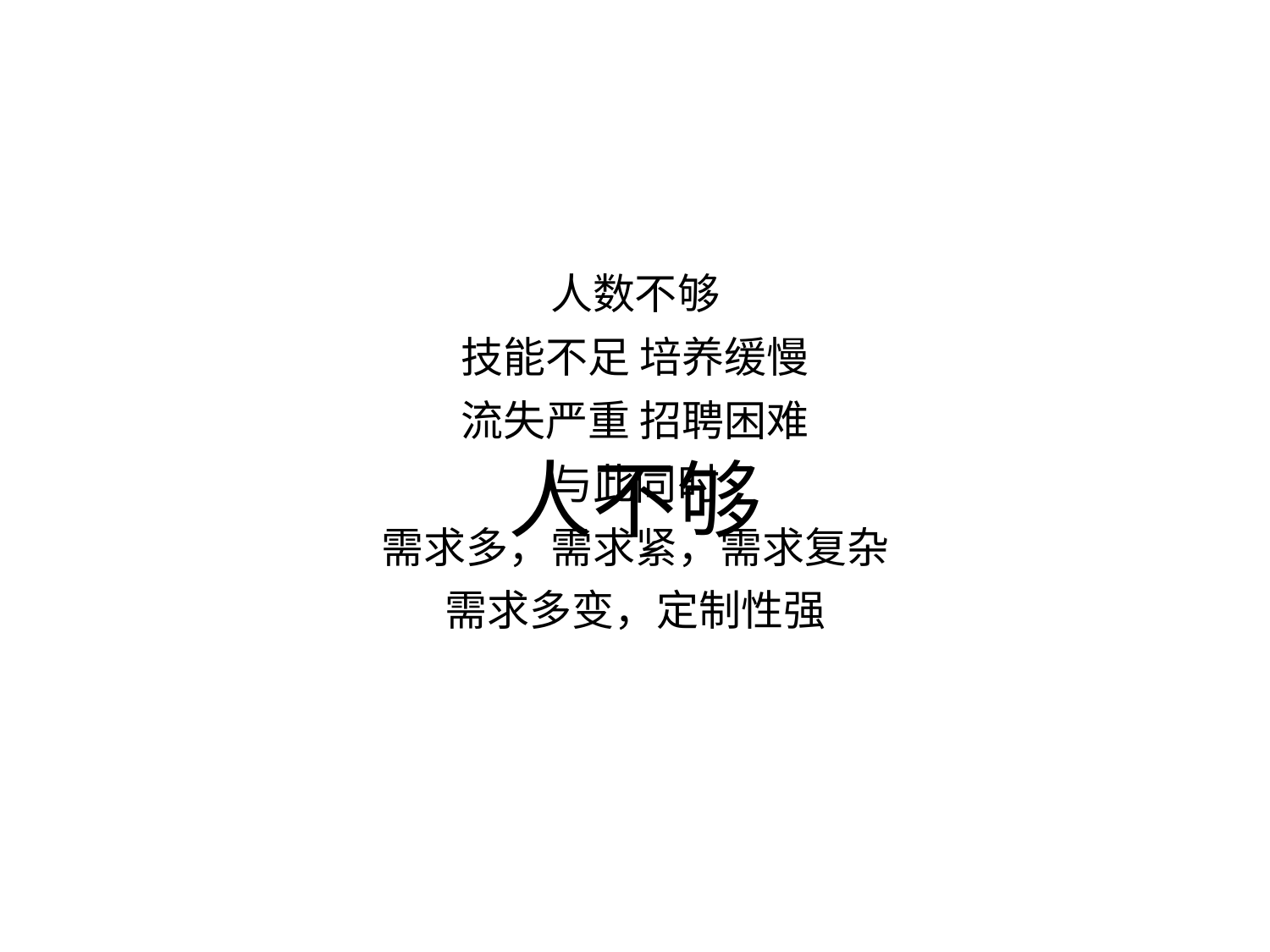

人数不够
技能不足 培养缓慢
流失严重 招聘困难
与此同时
需求多，需求紧，需求复杂
需求多变，定制性强
# 人不够